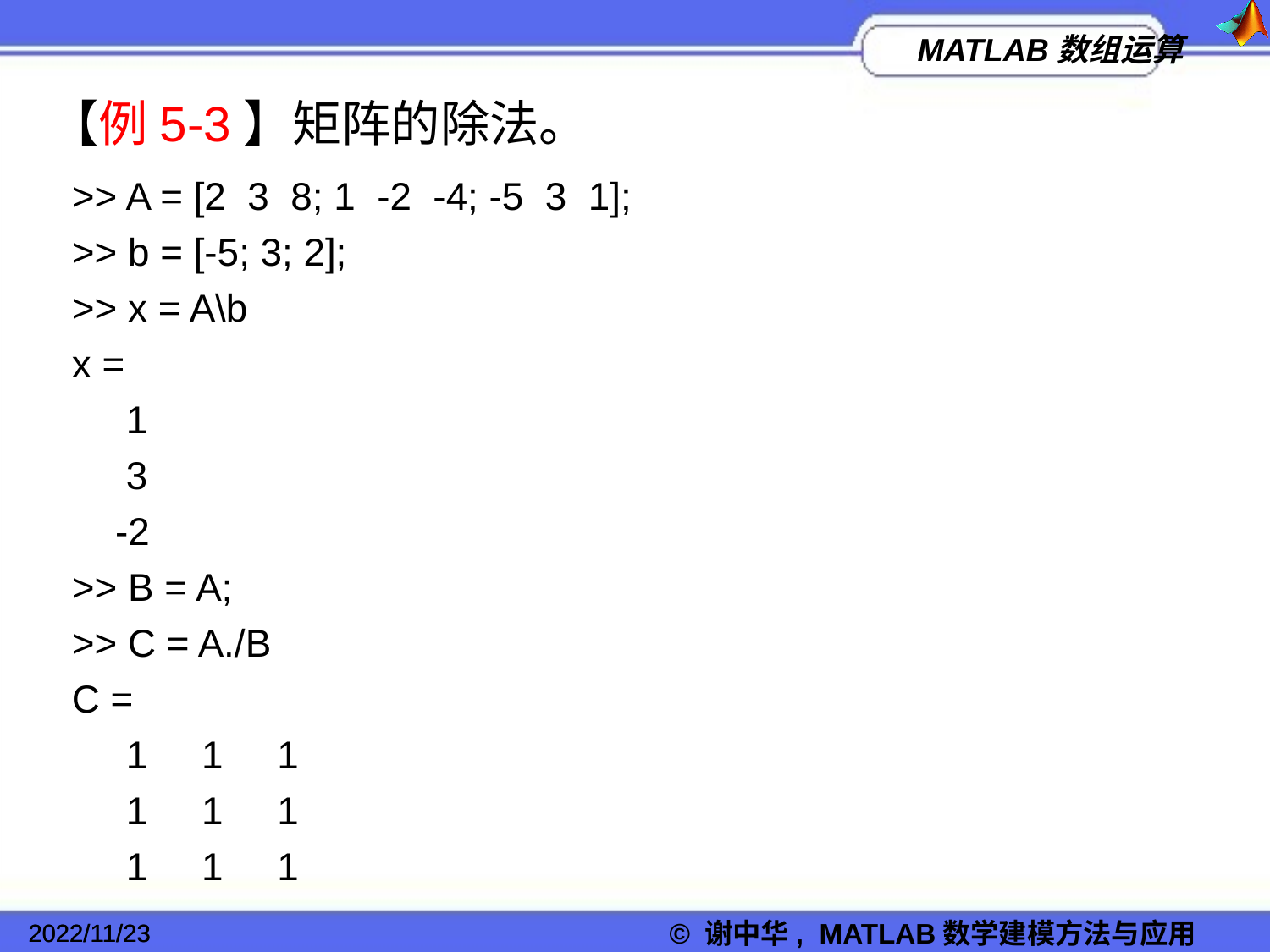

【例5-3】矩阵的除法。
>> A = [2  3  8; 1  -2  -4; -5  3  1];
>> b = [-5; 3; 2];
>> x = A\b
x =
     1
     3
    -2
>> B = A;
>> C = A./B
C =
     1     1     1
     1     1     1
     1     1     1
2022/11/23
© 谢中华,  MATLAB数学建模方法与应用